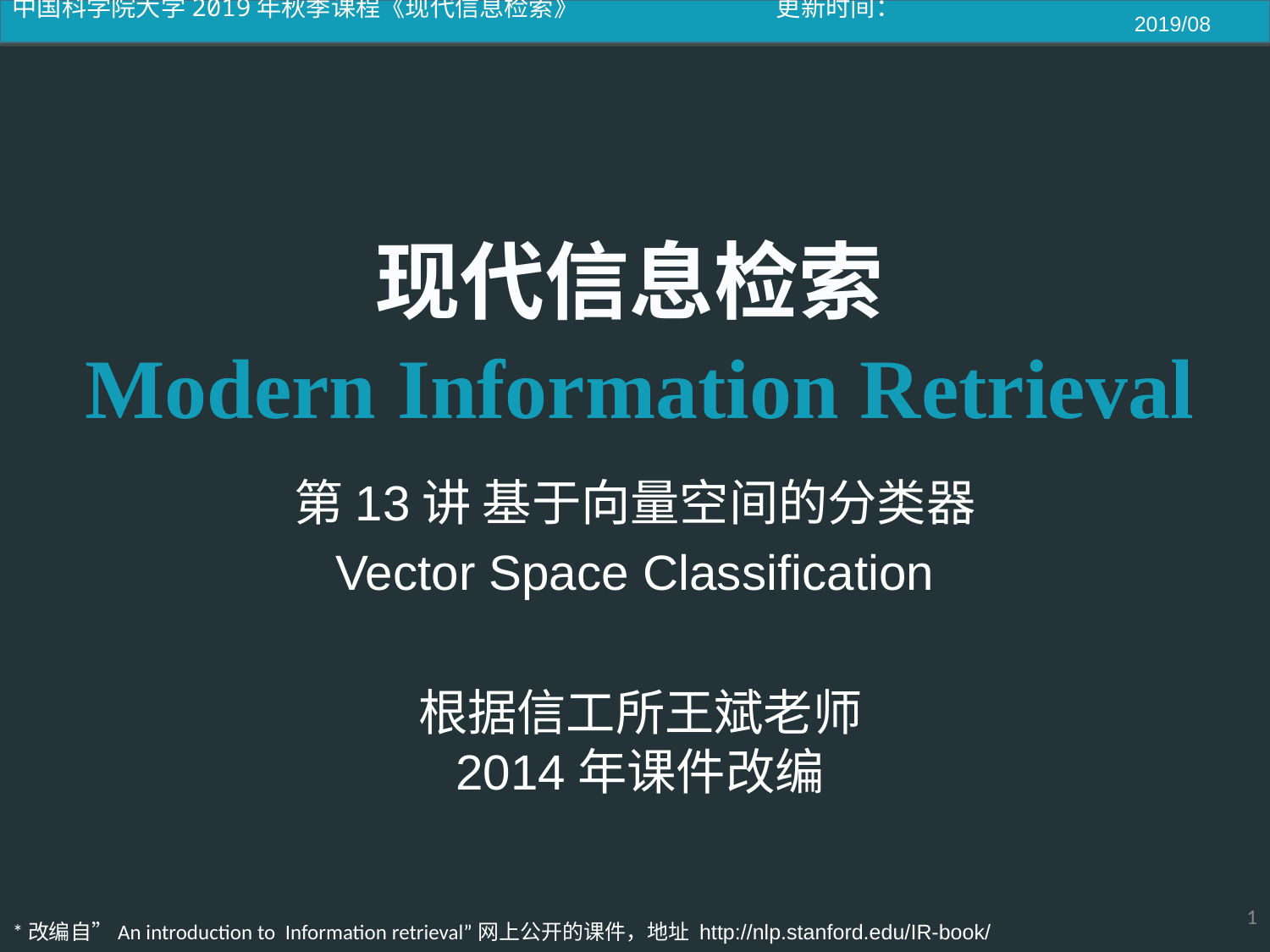

2019/08
第13讲 基于向量空间的分类器
Vector Space Classification
1